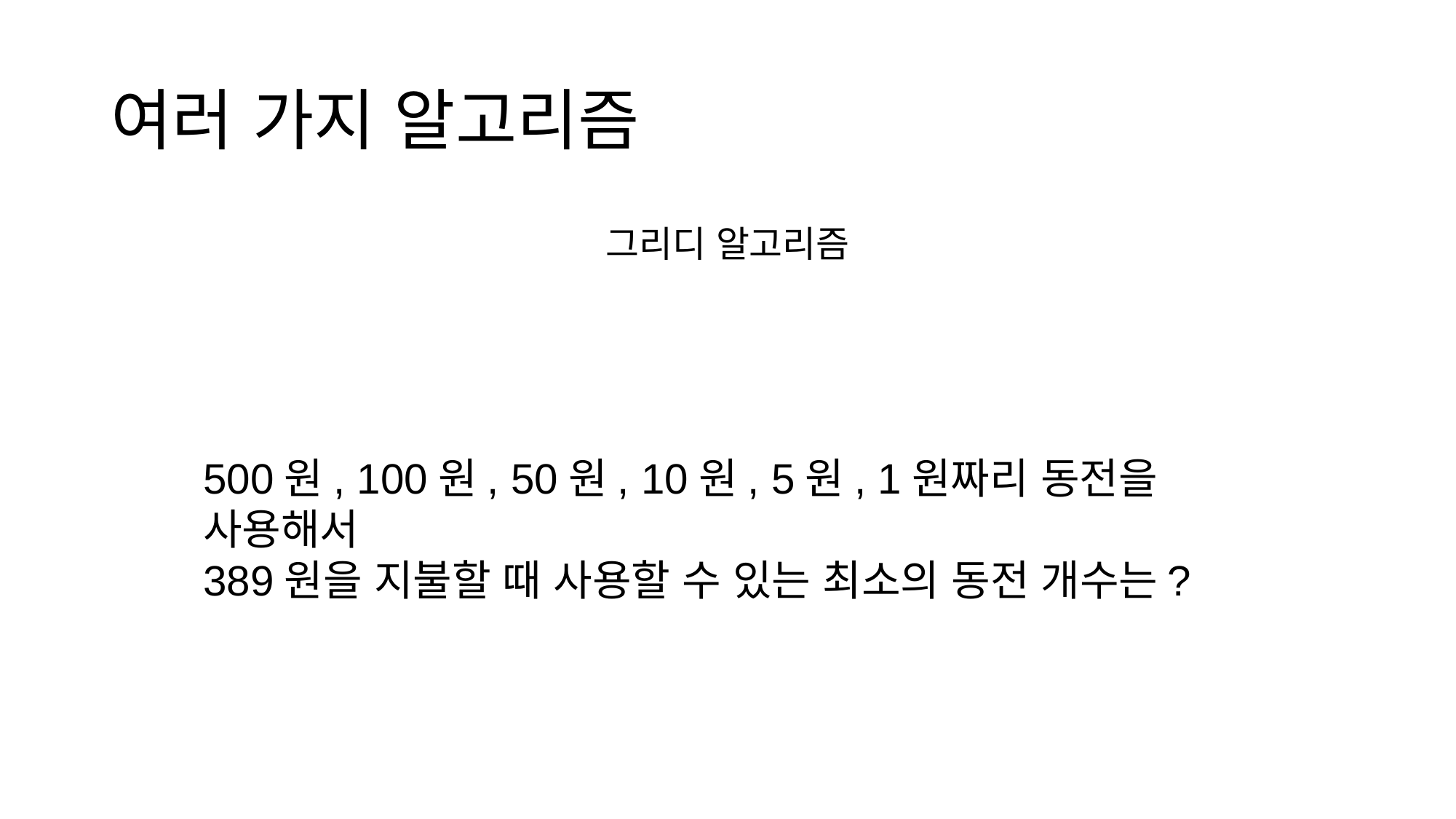

# 여러 가지 알고리즘
그리디 알고리즘
500원, 100원, 50원, 10원, 5원, 1원짜리 동전을 사용해서
389원을 지불할 때 사용할 수 있는 최소의 동전 개수는?